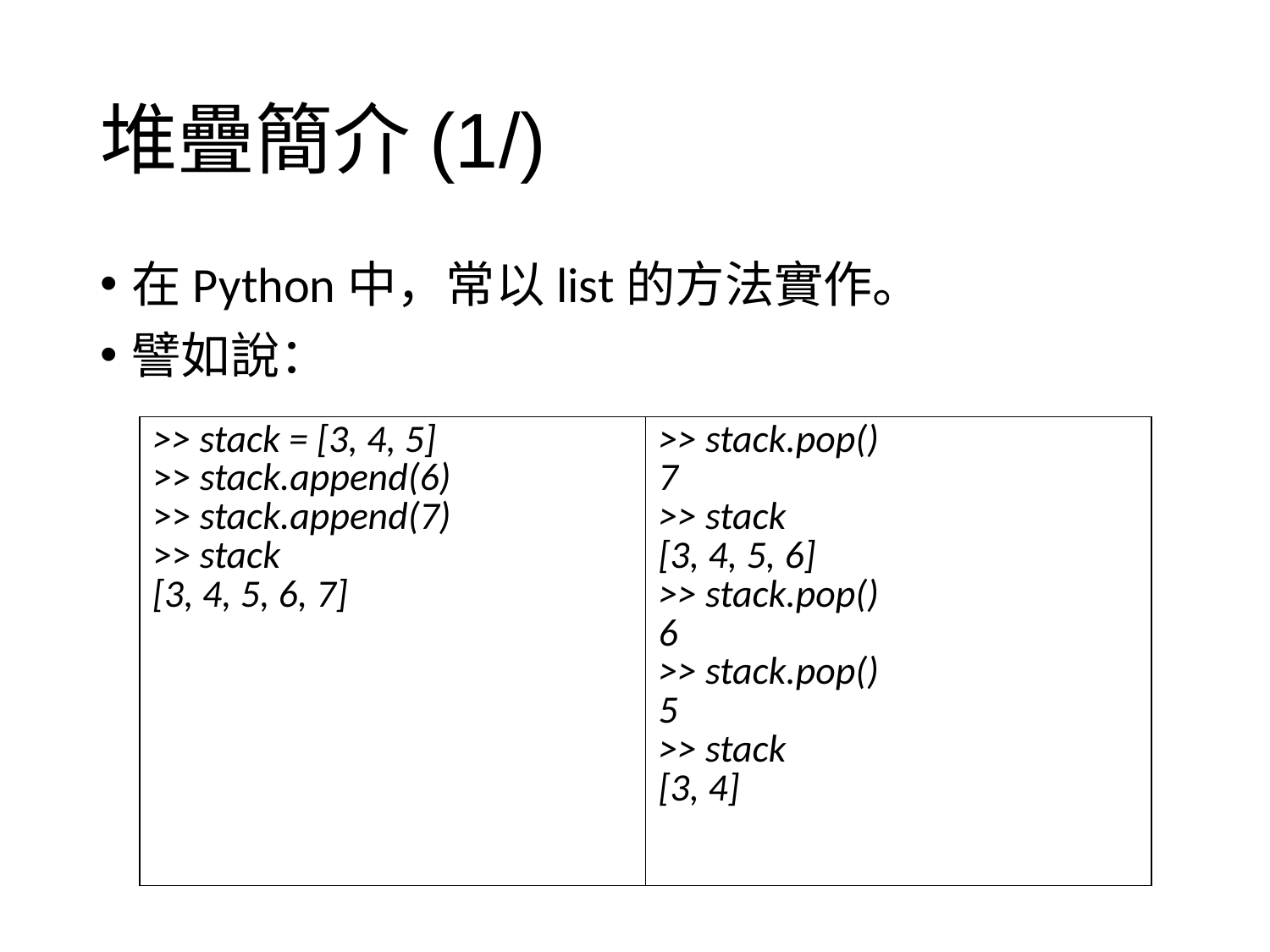

# 堆疊簡介(1/)
在Python中，常以list的方法實作。
譬如說：

| >> stack = [3, 4, 5] >> stack.append(6) >> stack.append(7) >> stack [3, 4, 5, 6, 7] | >> stack.pop() 7 >> stack [3, 4, 5, 6] >> stack.pop() 6 >> stack.pop() 5 >> stack [3, 4] |
| --- | --- |